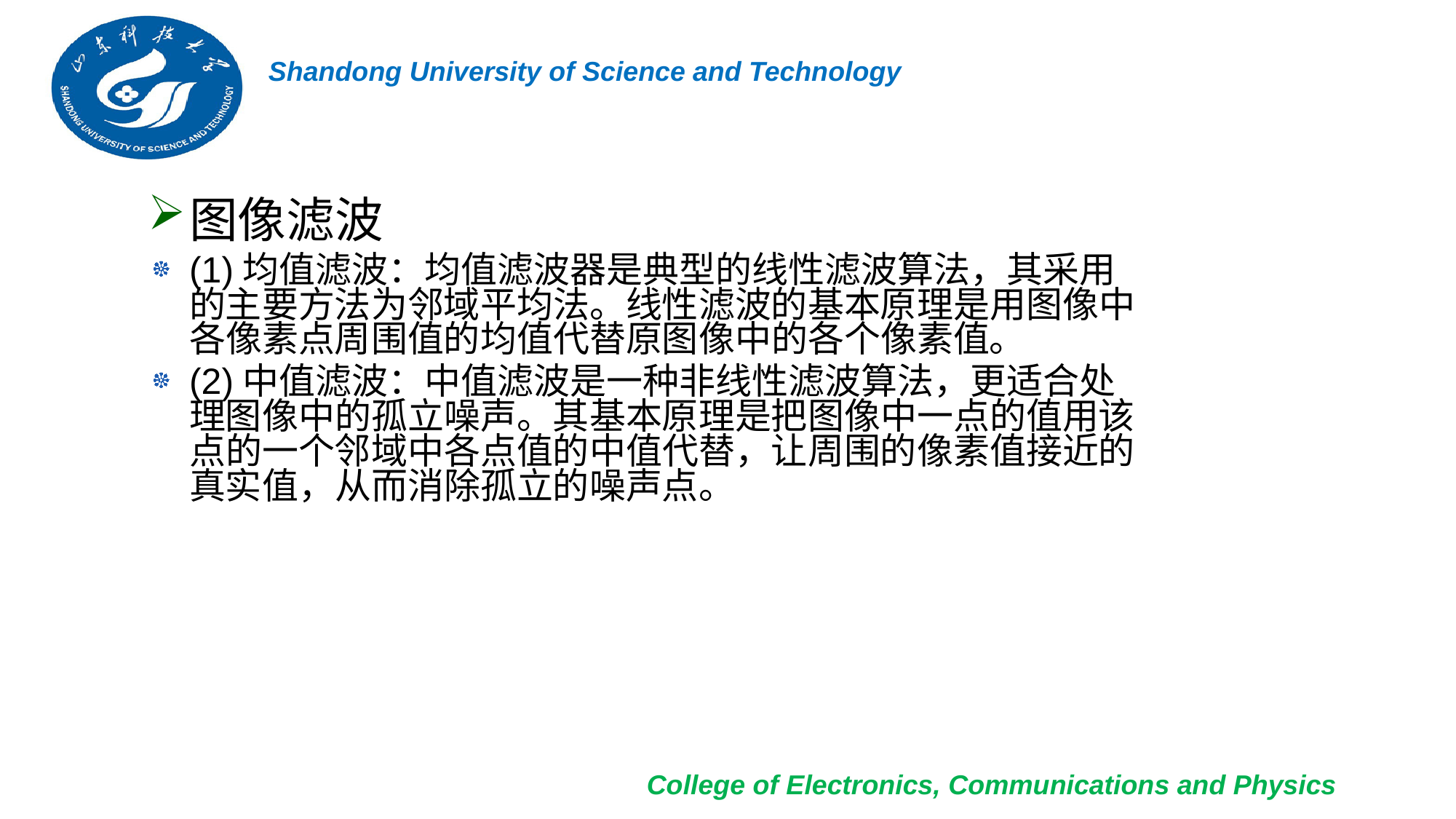

图像滤波
(1)均值滤波：均值滤波器是典型的线性滤波算法，其采用的主要方法为邻域平均法。线性滤波的基本原理是用图像中各像素点周围值的均值代替原图像中的各个像素值。
(2)中值滤波：中值滤波是一种非线性滤波算法，更适合处理图像中的孤立噪声。其基本原理是把图像中一点的值用该点的一个邻域中各点值的中值代替，让周围的像素值接近的真实值，从而消除孤立的噪声点。